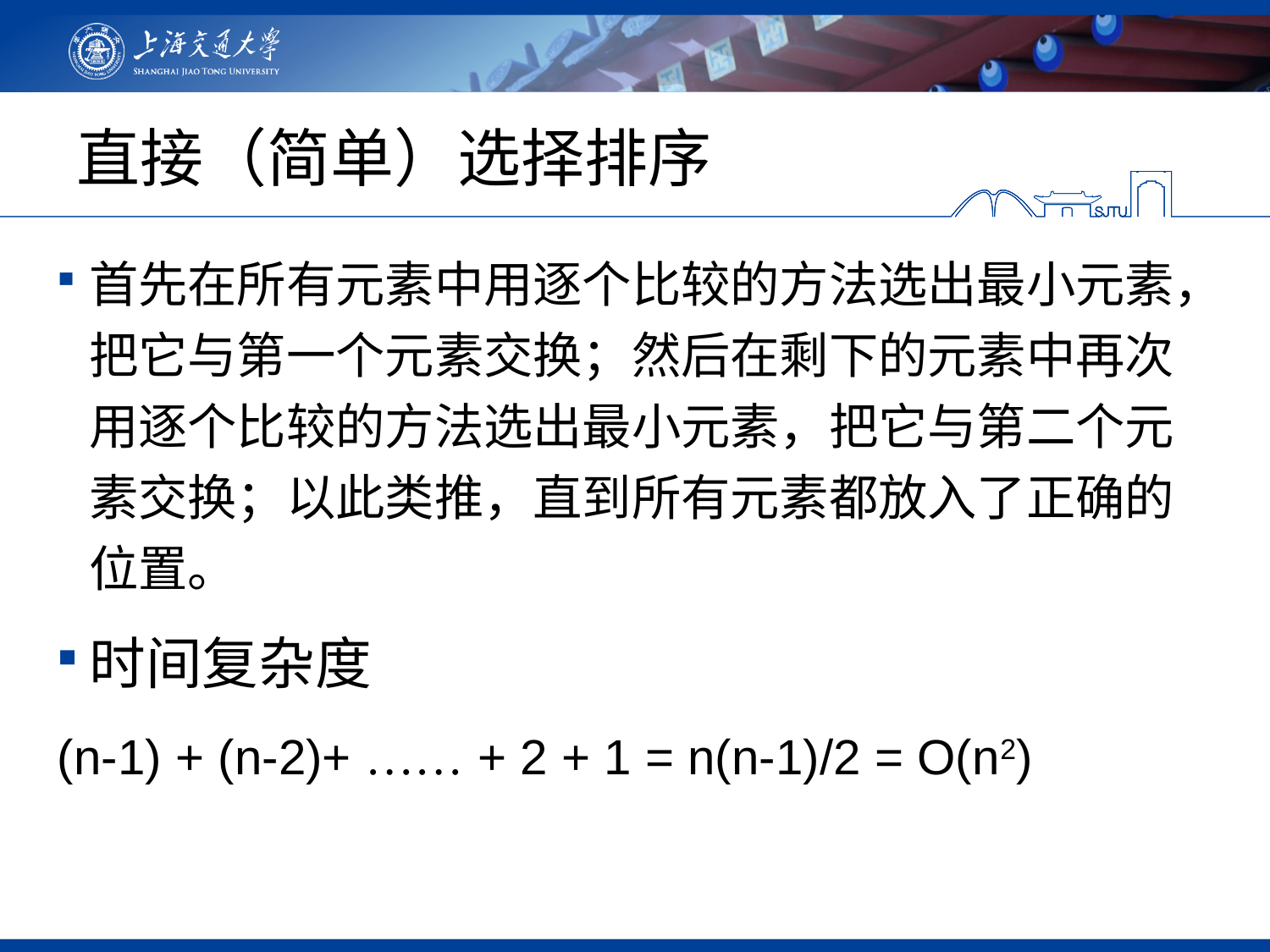

# 直接（简单）选择排序
首先在所有元素中用逐个比较的方法选出最小元素，把它与第一个元素交换；然后在剩下的元素中再次用逐个比较的方法选出最小元素，把它与第二个元素交换；以此类推，直到所有元素都放入了正确的位置。
时间复杂度
(n-1) + (n-2)+ …… + 2 + 1 = n(n-1)/2 = O(n2)